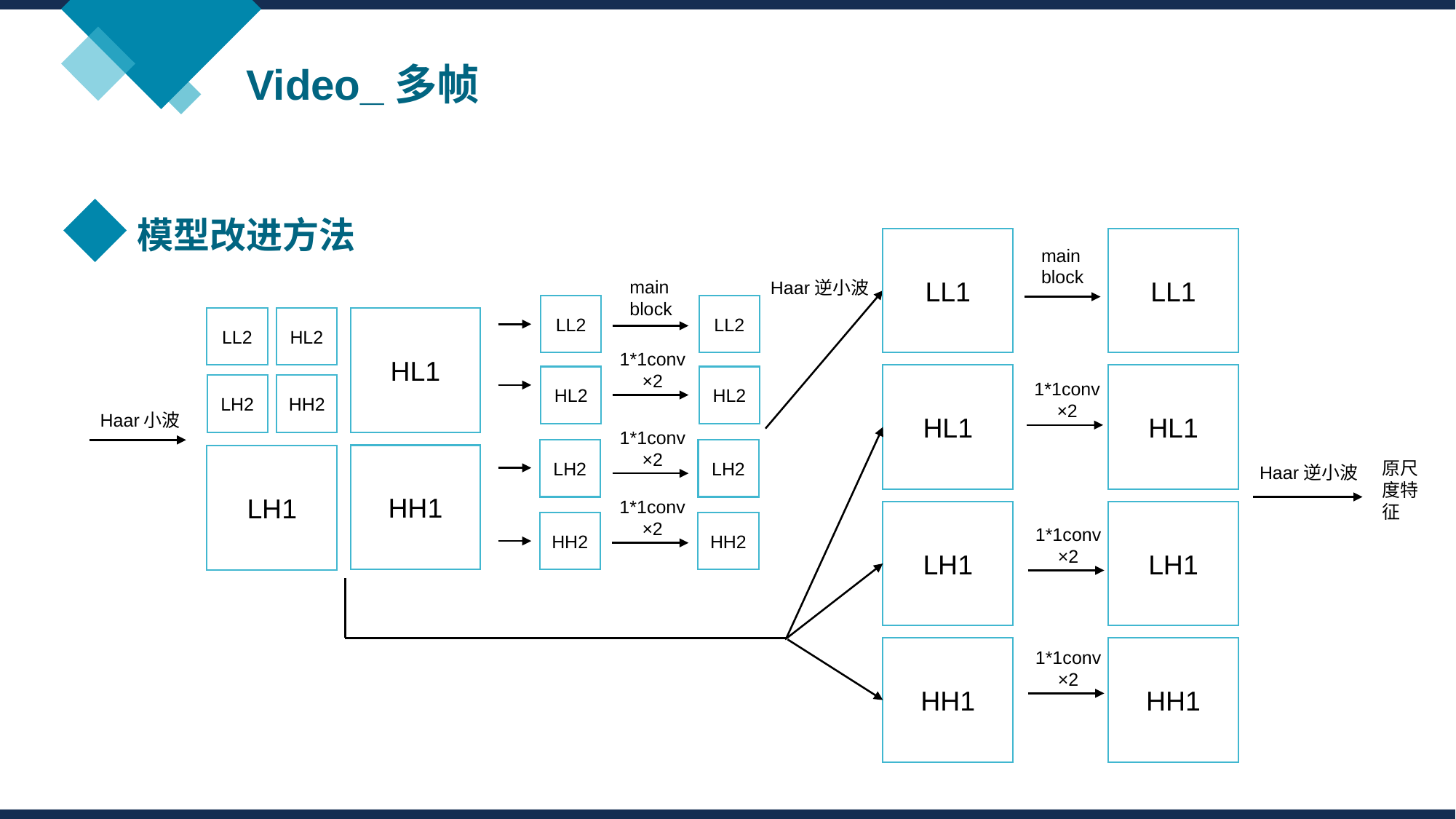

Video_多帧

模型改进方法
LL1
LL1
main
block
main
block
Haar逆小波
LL2
LL2
HL2
HL1
LL2
1*1conv
×2
HL1
HL1
HL2
HL2
1*1conv
×2
HH2
LH2
Haar小波
1*1conv
×2

LH2
LH2
HH1
LH1
原尺度特征
Haar逆小波
1*1conv
×2
LH1
LH1
HH2
HH2
1*1conv
×2
HH1
HH1
1*1conv
×2